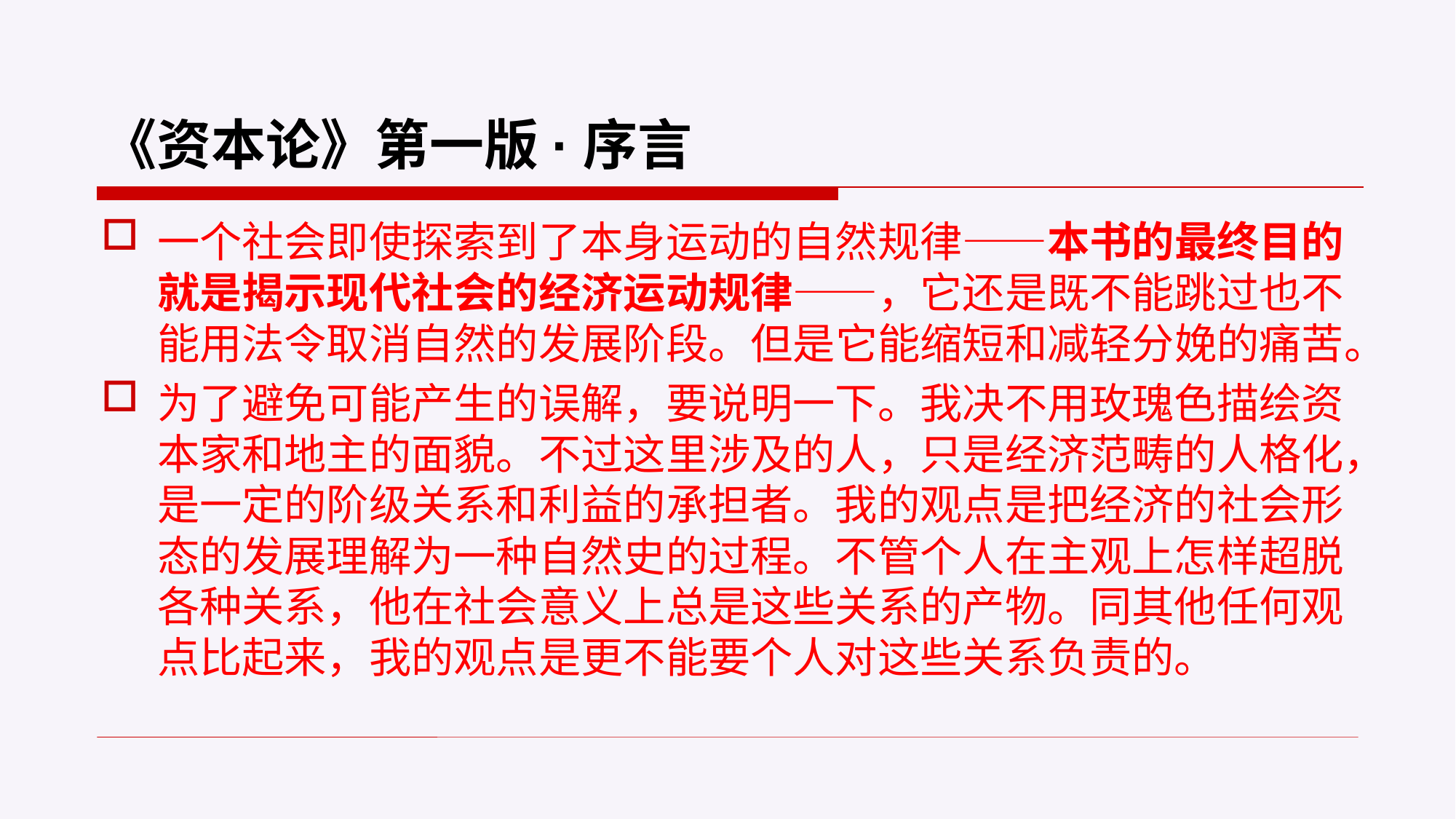

# 《资本论》第一版·序言
一个社会即使探索到了本身运动的自然规律——本书的最终目的就是揭示现代社会的经济运动规律——，它还是既不能跳过也不能用法令取消自然的发展阶段。但是它能缩短和减轻分娩的痛苦。
为了避免可能产生的误解，要说明一下。我决不用玫瑰色描绘资本家和地主的面貌。不过这里涉及的人，只是经济范畴的人格化，是一定的阶级关系和利益的承担者。我的观点是把经济的社会形态的发展理解为一种自然史的过程。不管个人在主观上怎样超脱各种关系，他在社会意义上总是这些关系的产物。同其他任何观点比起来，我的观点是更不能要个人对这些关系负责的。